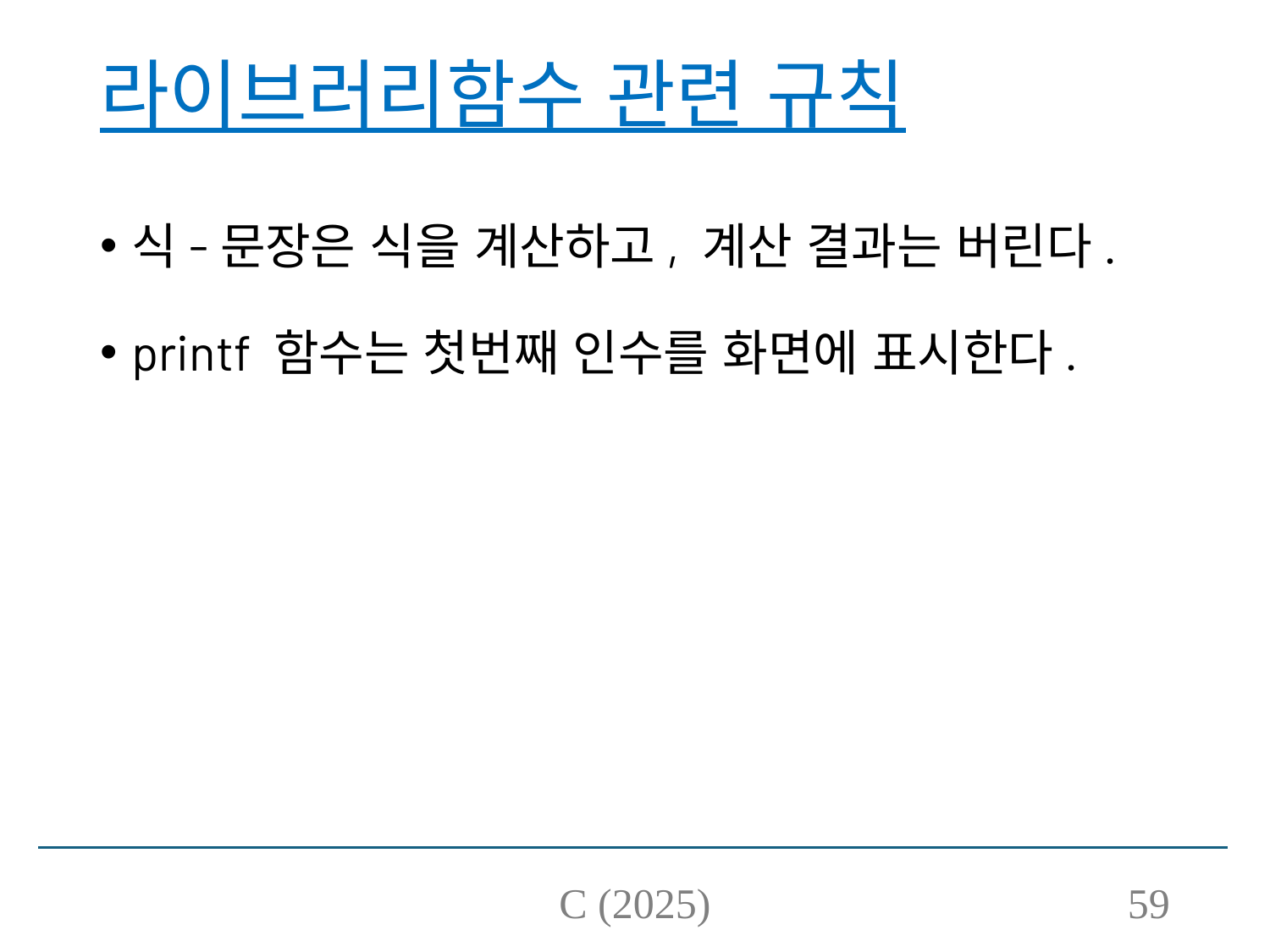

# 라이브러리함수 관련 규칙
식-문장은 식을 계산하고, 계산 결과는 버린다.
printf 함수는 첫번째 인수를 화면에 표시한다.
C (2025)
59